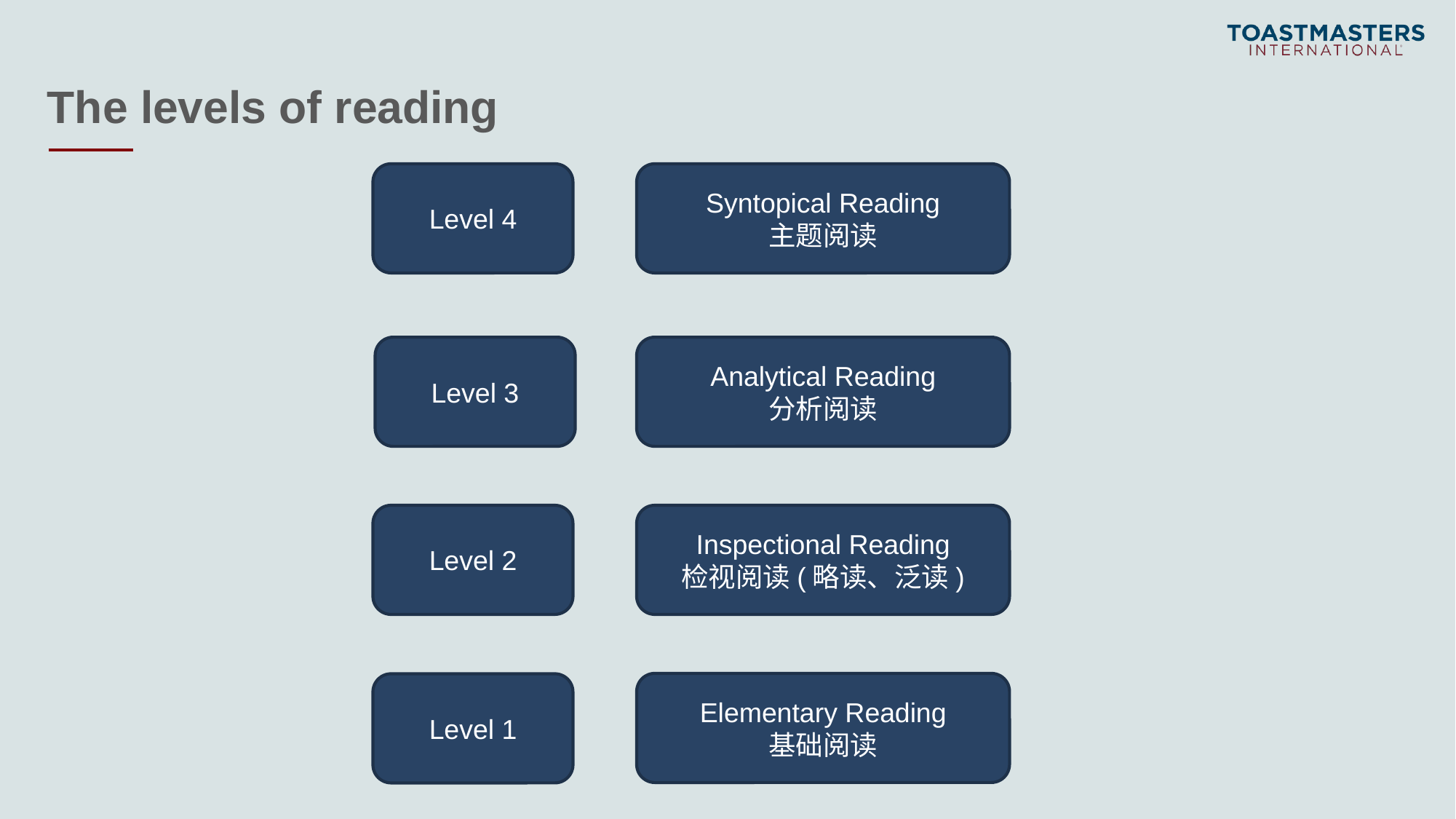

# The levels of reading
Level 4
Syntopical Reading
主题阅读
Level 3
Analytical Reading
分析阅读
Level 2
Inspectional Reading
检视阅读(略读、泛读)
Elementary Reading
基础阅读
Level 1